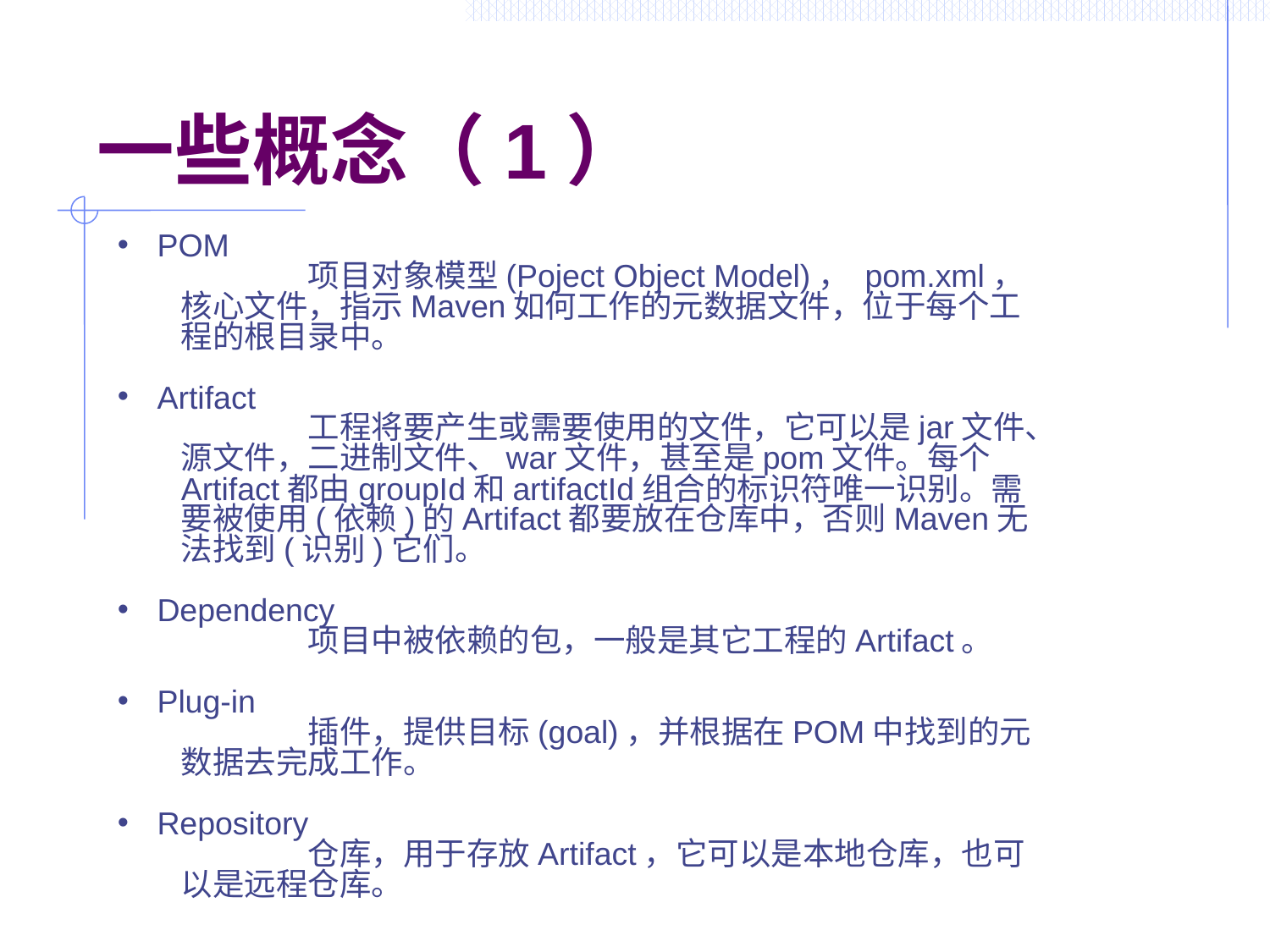

# 一些概念（1）
POM
	项目对象模型(Poject Object Model)， pom.xml，核心文件，指示Maven如何工作的元数据文件，位于每个工程的根目录中。

Artifact
	工程将要产生或需要使用的文件，它可以是jar文件、源文件，二进制文件、war文件，甚至是pom文件。每个Artifact都由groupId和artifactId组合的标识符唯一识别。需要被使用(依赖)的Artifact都要放在仓库中，否则Maven无法找到(识别)它们。

Dependency
	项目中被依赖的包，一般是其它工程的Artifact。

Plug-in
	插件，提供目标(goal)，并根据在POM中找到的元数据去完成工作。

Repository
	仓库，用于存放Artifact，它可以是本地仓库，也可以是远程仓库。